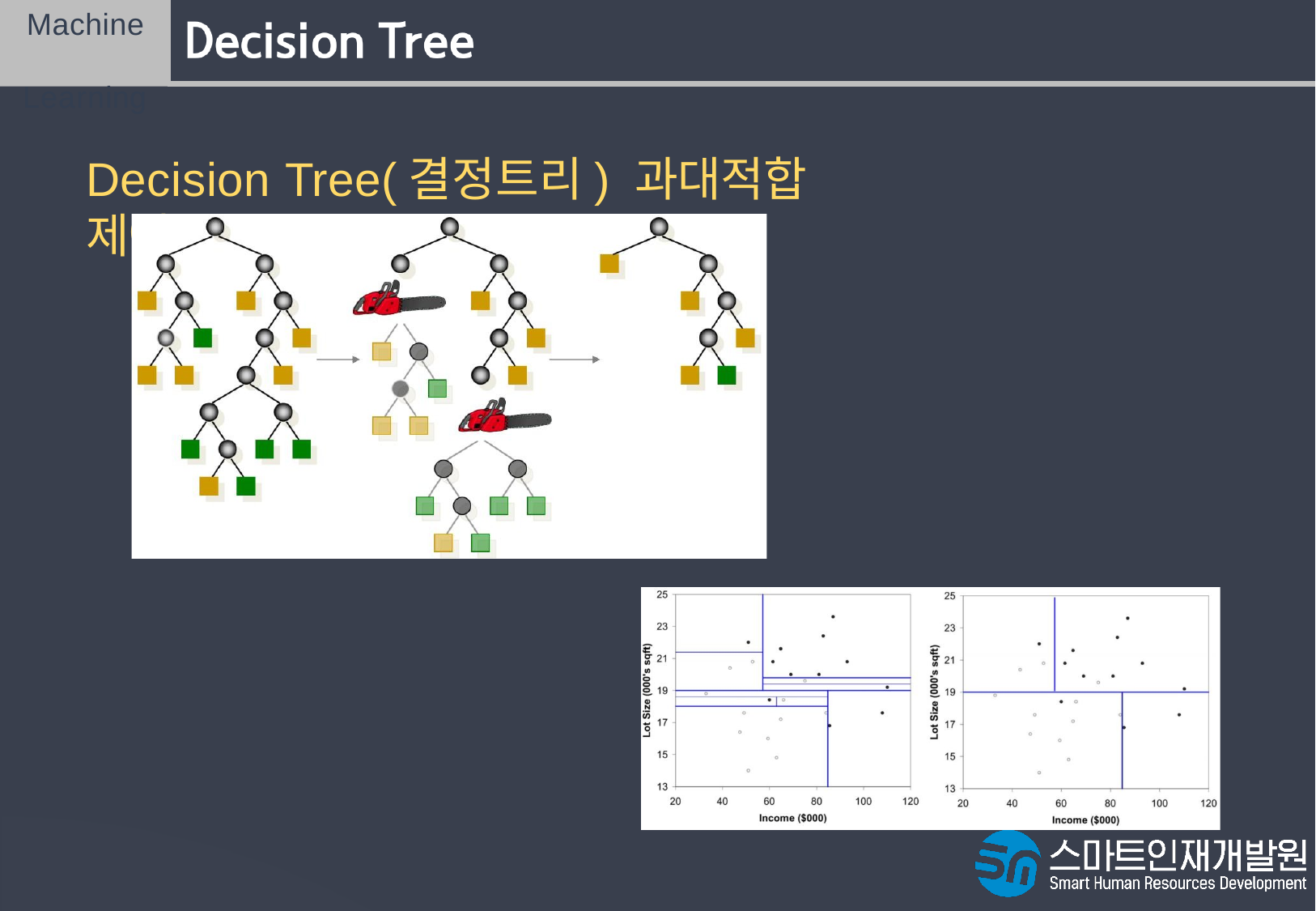

Machine  Learning

# Decision Tree(결정트리) 과대적합 제어